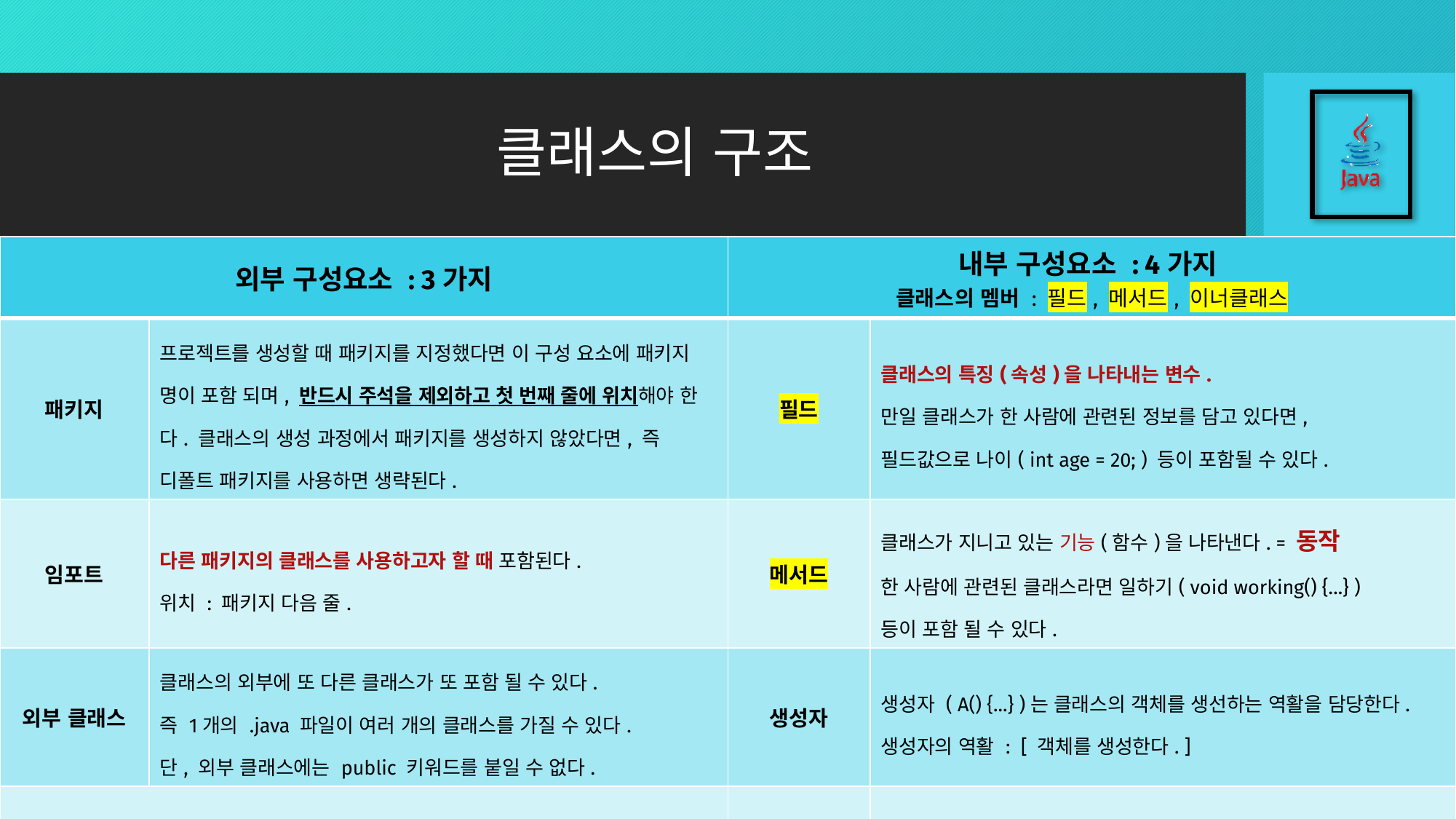

# 클래스의 구조
| 외부 구성요소 : 3가지 |  | 내부 구성요소 : 4가지 클래스의 멤버 : 필드, 메서드, 이너클래스 |  |
| --- | --- | --- | --- |
| 패키지 | 프로젝트를 생성할 때 패키지를 지정했다면 이 구성 요소에 패키지 명이 포함 되며, 반드시 주석을 제외하고 첫 번째 줄에 위치해야 한다. 클래스의 생성 과정에서 패키지를 생성하지 않았다면, 즉 디폴트 패키지를 사용하면 생략된다. | 필드 | 클래스의 특징(속성)을 나타내는 변수. 만일 클래스가 한 사람에 관련된 정보를 담고 있다면, 필드값으로 나이( int age = 20; ) 등이 포함될 수 있다. |
| 임포트 | 다른 패키지의 클래스를 사용하고자 할 때 포함된다. 위치 : 패키지 다음 줄. | 메서드 | 클래스가 지니고 있는 기능(함수)을 나타낸다. = 동작 한 사람에 관련된 클래스라면 일하기( void working() {...} ) 등이 포함 될 수 있다. |
| 외부 클래스 | 클래스의 외부에 또 다른 클래스가 또 포함 될 수 있다. 즉 1개의 .java 파일이 여러 개의 클래스를 가질 수 있다. 단, 외부 클래스에는 public 키워드를 붙일 수 없다. | 생성자 | 생성자 ( A() {...} )는 클래스의 객체를 생선하는 역활을 담당한다. 생성자의 역활 : [ 객체를 생성한다. ] |
| 자바에서는 [ 파일당 하나의 public 클래스를 가질 수 있고, 파일 이름은 그 public 클래스의 이름과 동일해야 한다. ]는 규칙이 존재 |  | 이너 클래스 | 클래스의 내부에도 클래스가 포함될 수 있다. |